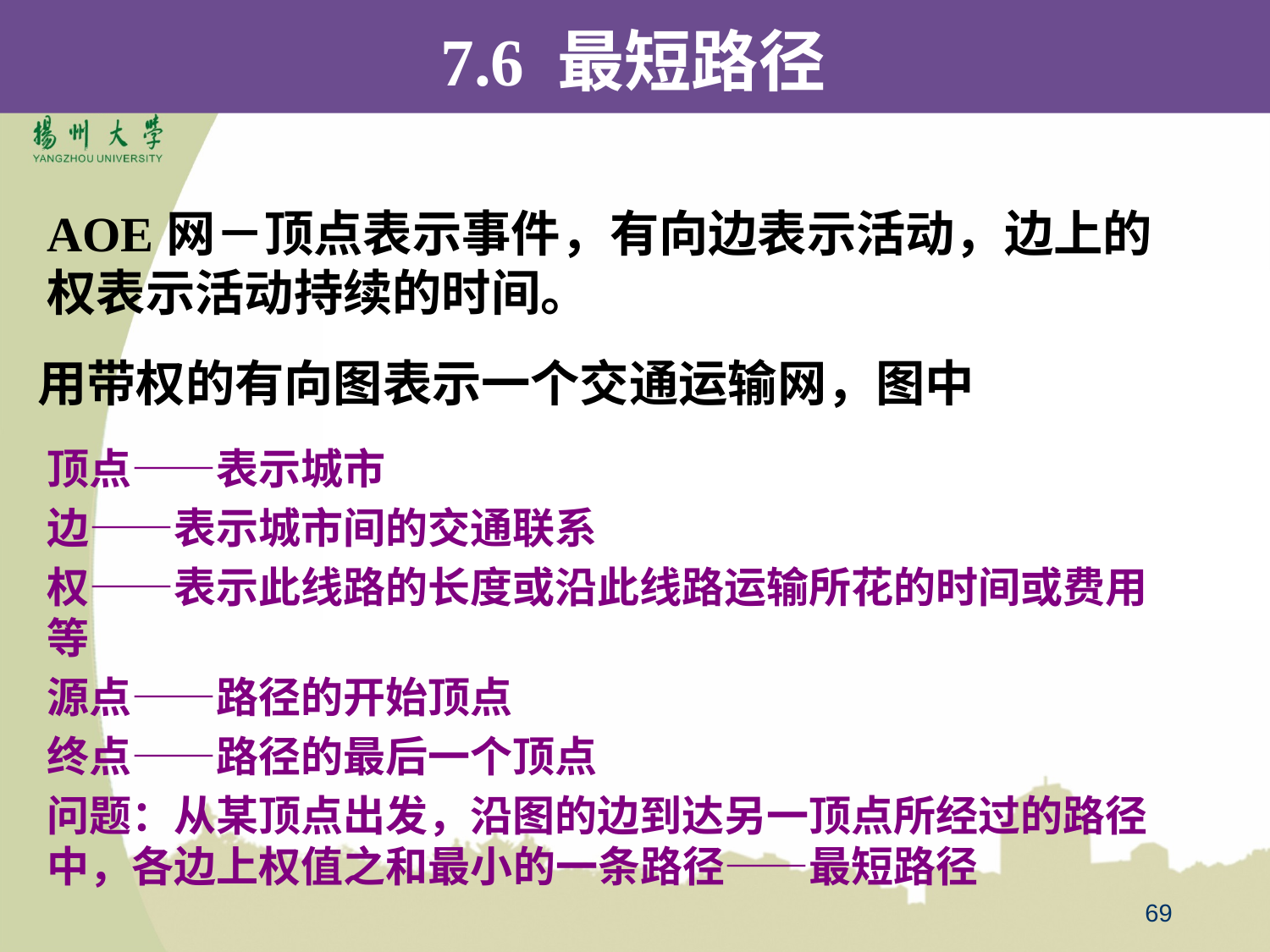

# 7.6 最短路径
AOE网－顶点表示事件，有向边表示活动，边上的权表示活动持续的时间。
用带权的有向图表示一个交通运输网，图中
顶点——表示城市
边——表示城市间的交通联系
权——表示此线路的长度或沿此线路运输所花的时间或费用等
源点——路径的开始顶点
终点——路径的最后一个顶点
问题：从某顶点出发，沿图的边到达另一顶点所经过的路径中，各边上权值之和最小的一条路径——最短路径
69